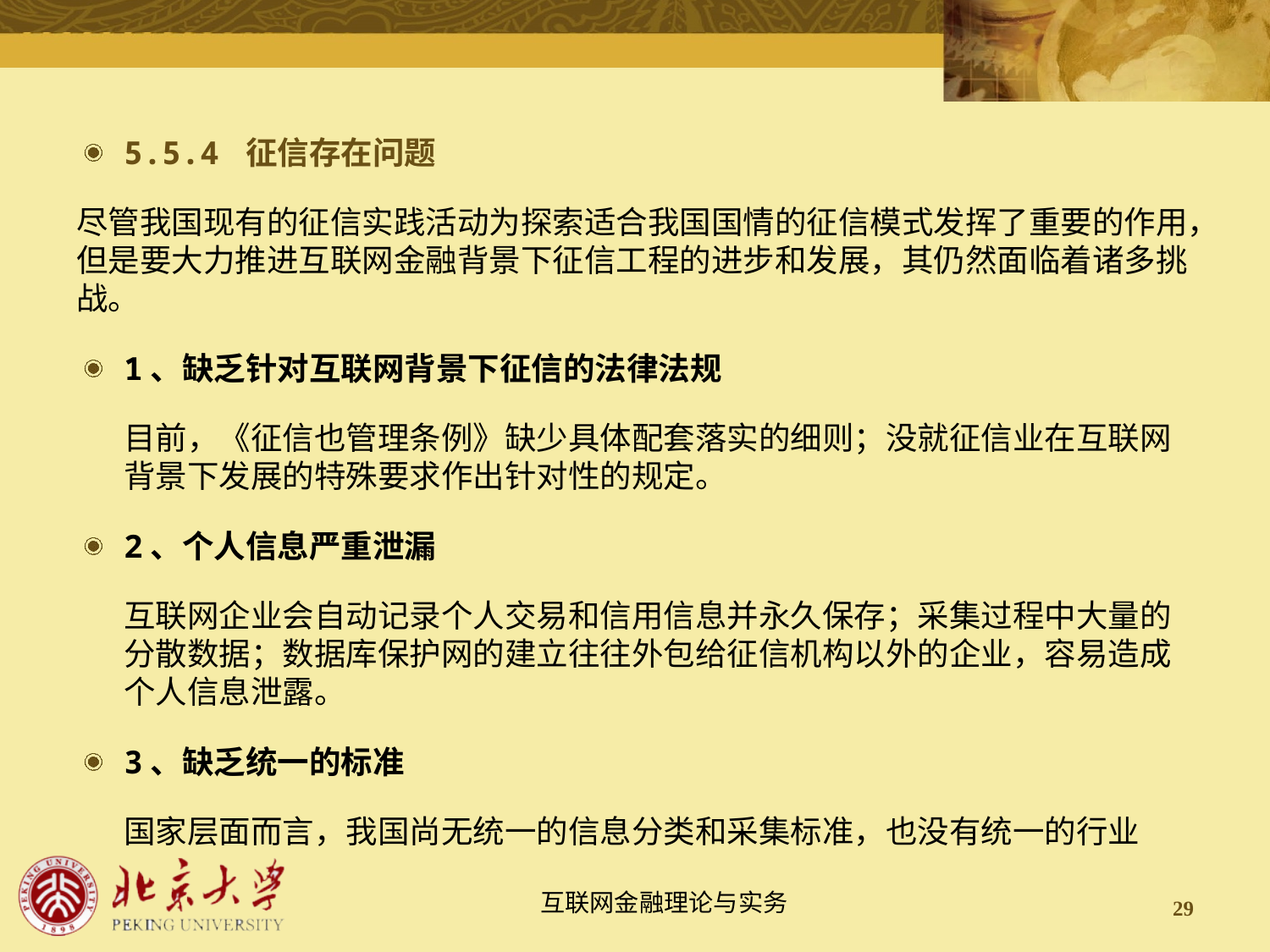

5.5.4 征信存在问题
尽管我国现有的征信实践活动为探索适合我国国情的征信模式发挥了重要的作用，但是要大力推进互联网金融背景下征信工程的进步和发展，其仍然面临着诸多挑战。
1、缺乏针对互联网背景下征信的法律法规
目前，《征信也管理条例》缺少具体配套落实的细则；没就征信业在互联网背景下发展的特殊要求作出针对性的规定。
2、个人信息严重泄漏
互联网企业会自动记录个人交易和信用信息并永久保存；采集过程中大量的分散数据；数据库保护网的建立往往外包给征信机构以外的企业，容易造成个人信息泄露。
3、缺乏统一的标准
国家层面而言，我国尚无统一的信息分类和采集标准，也没有统一的行业
29